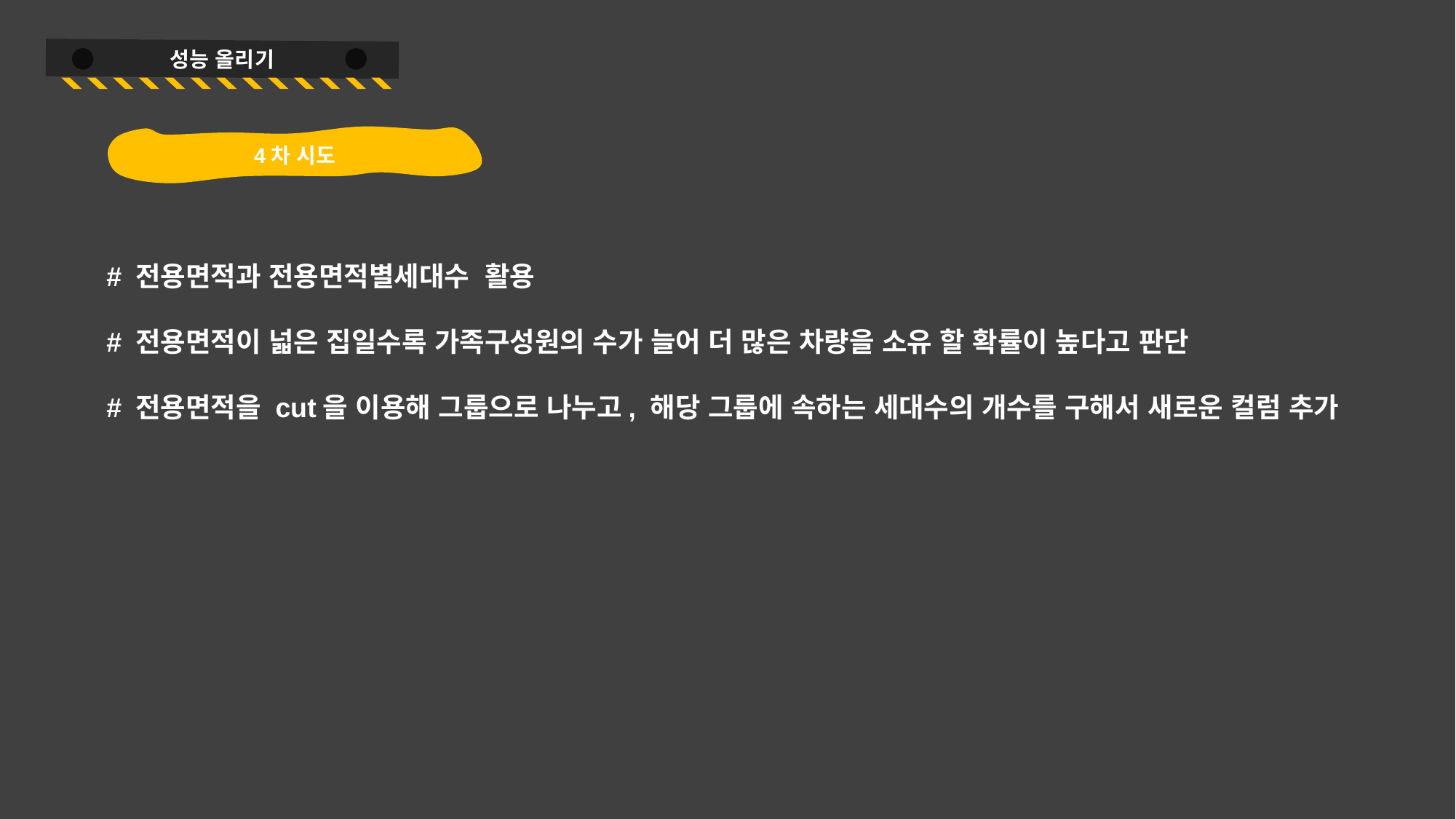

성능 올리기

4차 시도
# 전용면적과 전용면적별세대수  활용
# 전용면적이 넓은 집일수록 가족구성원의 수가 늘어 더 많은 차량을 소유 할 확률이 높다고 판단
# 전용면적을 cut을 이용해 그룹으로 나누고, 해당 그룹에 속하는 세대수의 개수를 구해서 새로운 컬럼 추가